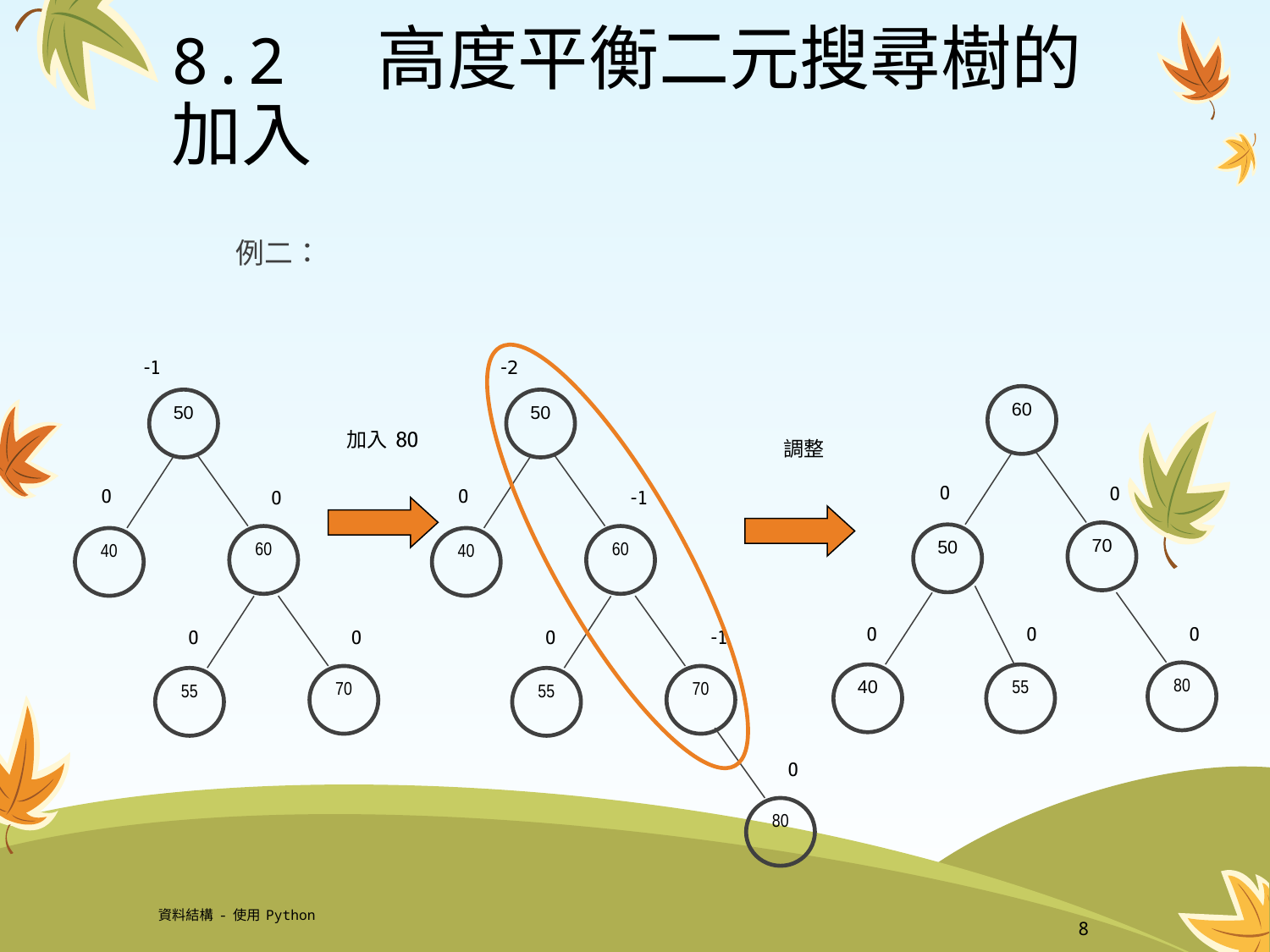

# 8.2  高度平衡二元搜尋樹的加入
例二：

-1
-2
60
50
50
加入80
調整

0
0
0
0
0
-1

70
50
60
60
40
40

0
0
0
0
0
0
-1
80
40
55
70
70
55
55

0
80
資料結構-使用Python
8